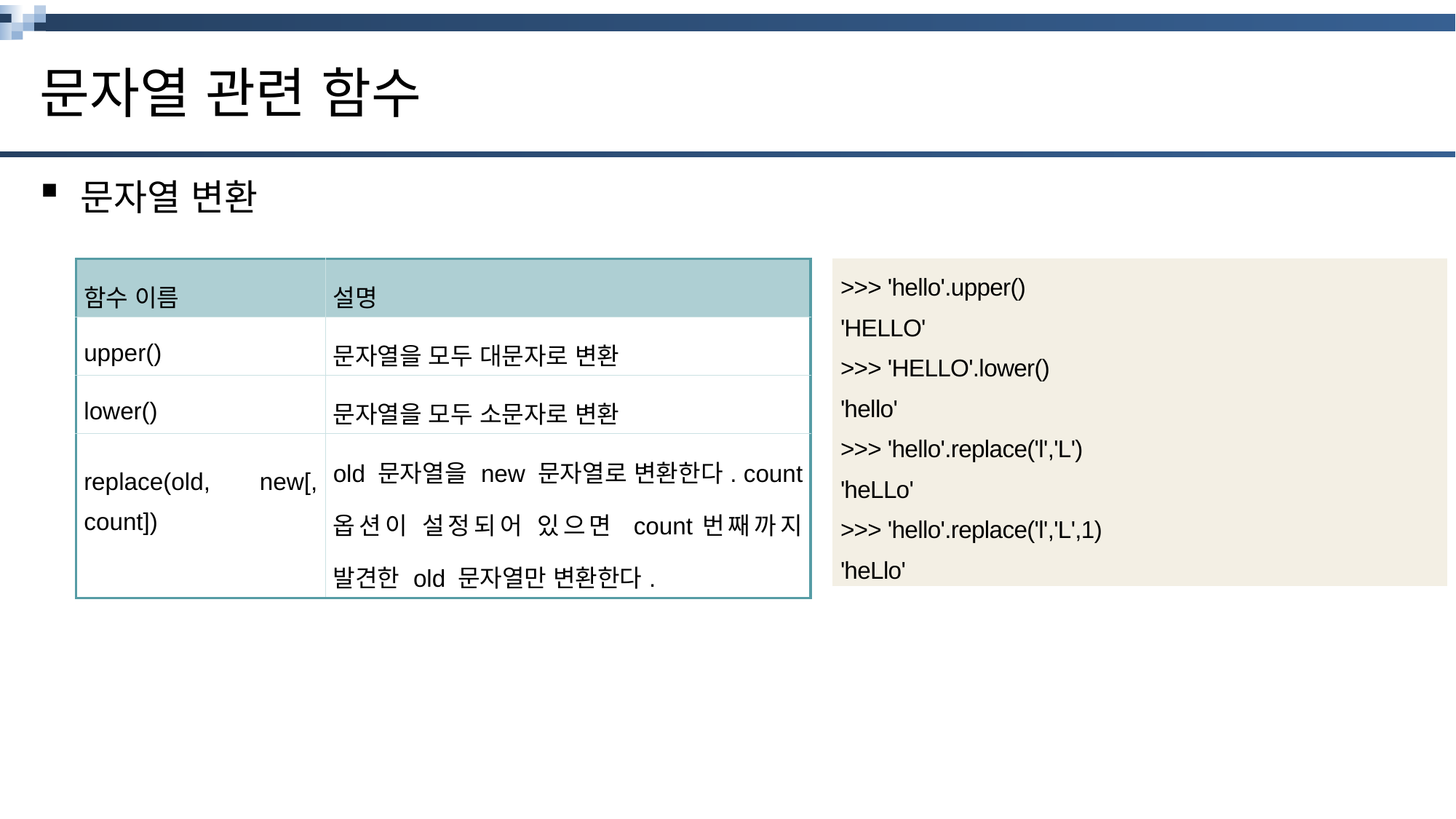

# 문자열 관련 함수
문자열 변환
| 함수 이름 | 설명 |
| --- | --- |
| upper() | 문자열을 모두 대문자로 변환 |
| lower() | 문자열을 모두 소문자로 변환 |
| replace(old, new[, count]) | old 문자열을 new 문자열로 변환한다. count 옵션이 설정되어 있으면 count번째까지 발견한 old 문자열만 변환한다. |
| >>> 'hello'.upper() 'HELLO' >>> 'HELLO'.lower() 'hello' >>> 'hello'.replace('l','L') 'heLLo' >>> 'hello'.replace('l','L',1) 'heLlo' |
| --- |